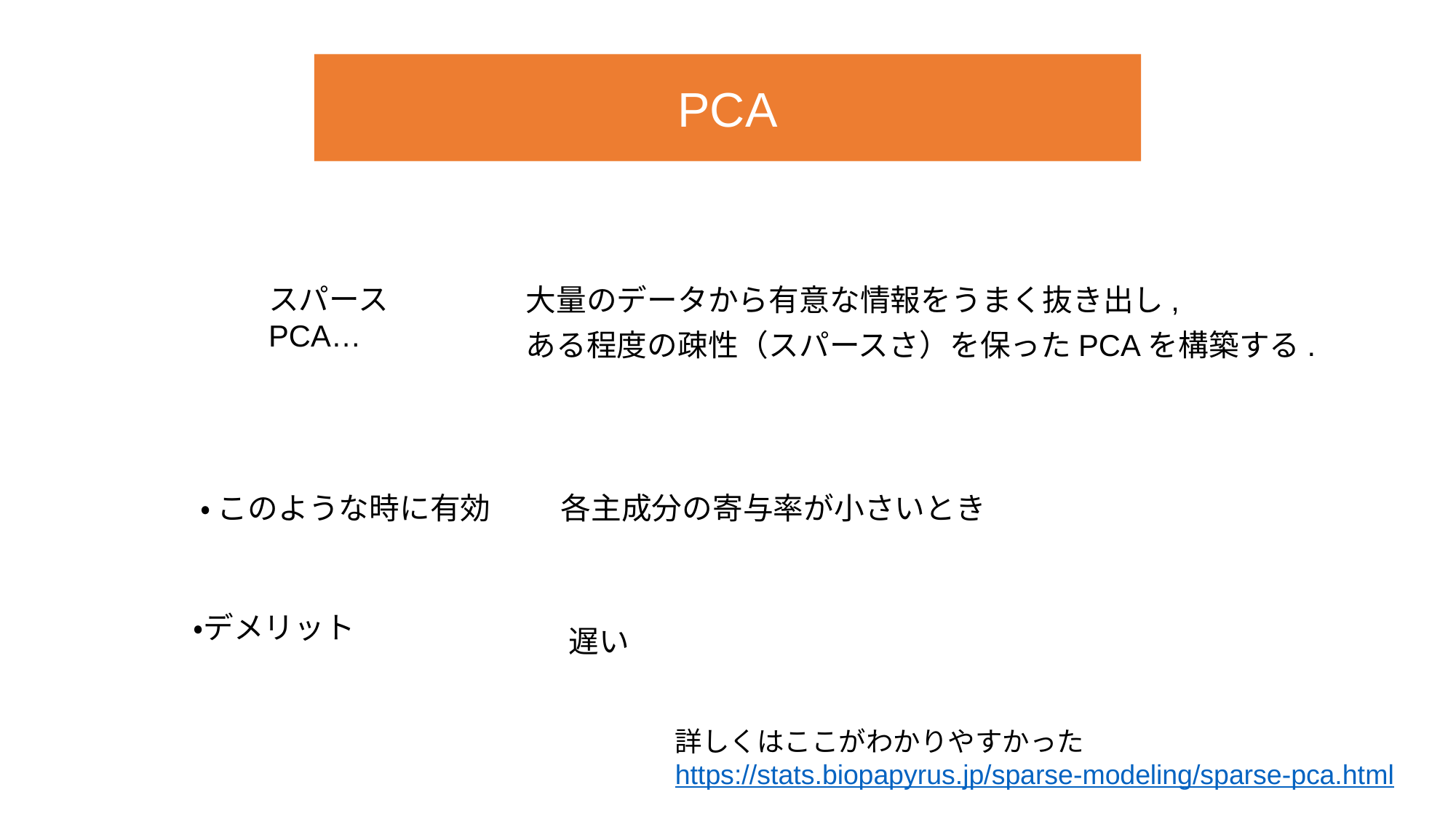

PCA
スパースPCA…
大量のデータから有意な情報をうまく抜き出し,
ある程度の疎性（スパースさ）を保ったPCAを構築する.
・ このような時に有効
各主成分の寄与率が小さいとき
・デメリット
遅い
詳しくはここがわかりやすかった　https://stats.biopapyrus.jp/sparse-modeling/sparse-pca.html